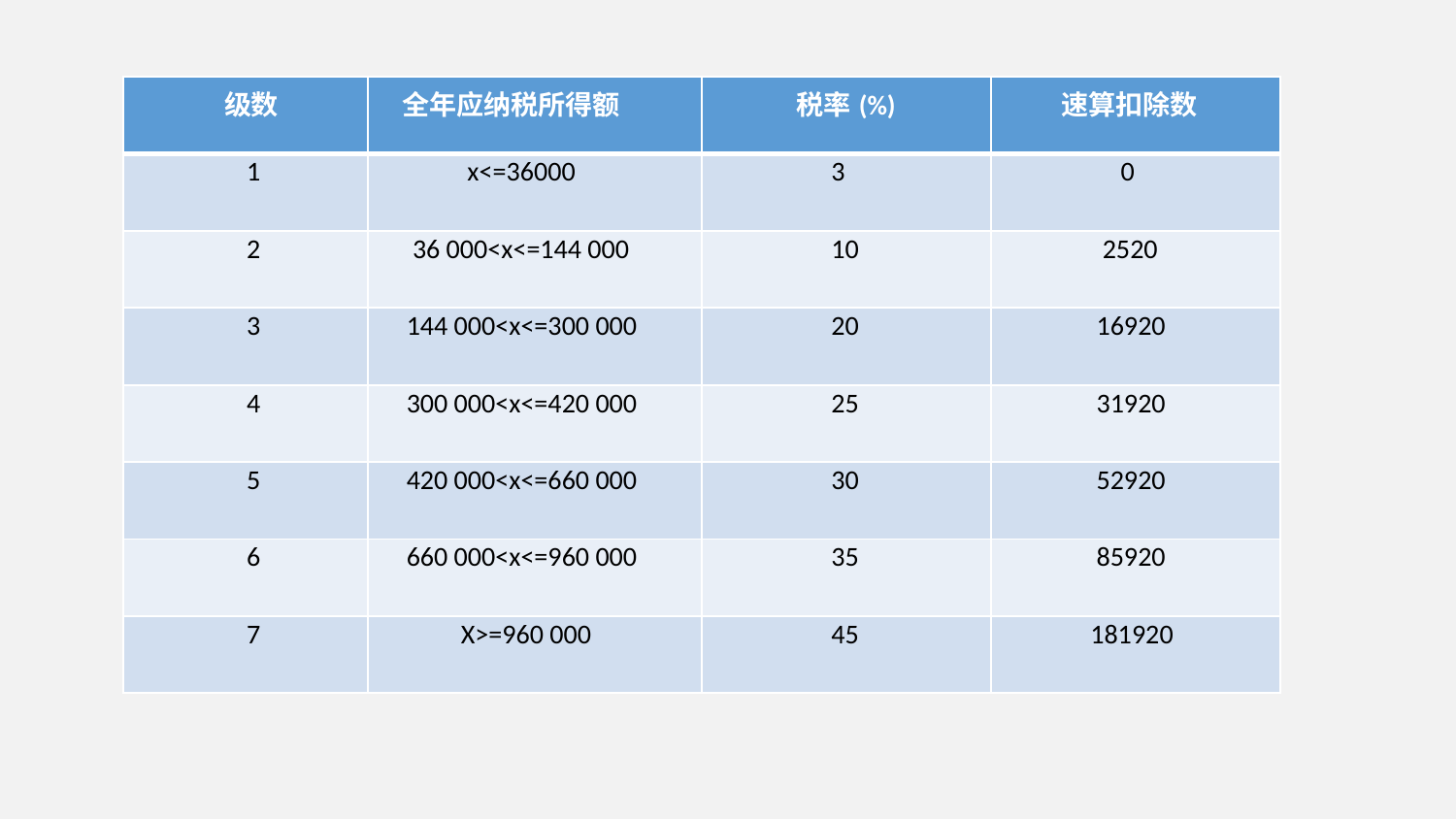

| 级数 | 全年应纳税所得额 | 税率(%) | 速算扣除数 |
| --- | --- | --- | --- |
| 1 | x<=36000 | 3 | 0 |
| 2 | 36 000<x<=144 000 | 10 | 2520 |
| 3 | 144 000<x<=300 000 | 20 | 16920 |
| 4 | 300 000<x<=420 000 | 25 | 31920 |
| 5 | 420 000<x<=660 000 | 30 | 52920 |
| 6 | 660 000<x<=960 000 | 35 | 85920 |
| 7 | X>=960 000 | 45 | 181920 |